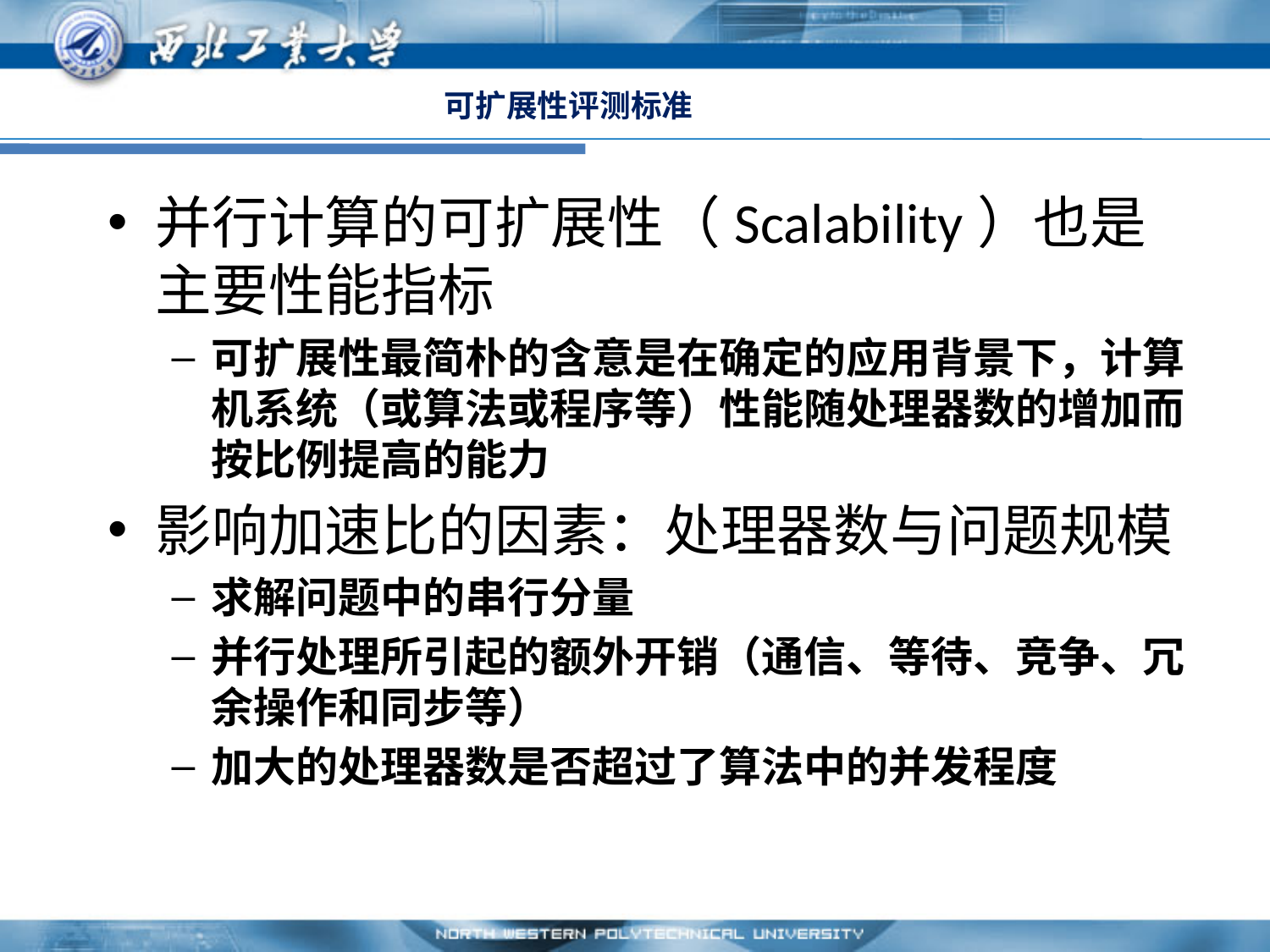

# 可扩展性评测标准
并行计算的可扩展性（Scalability）也是主要性能指标
可扩展性最简朴的含意是在确定的应用背景下，计算机系统（或算法或程序等）性能随处理器数的增加而按比例提高的能力
影响加速比的因素：处理器数与问题规模
求解问题中的串行分量
并行处理所引起的额外开销（通信、等待、竞争、冗余操作和同步等）
加大的处理器数是否超过了算法中的并发程度
26